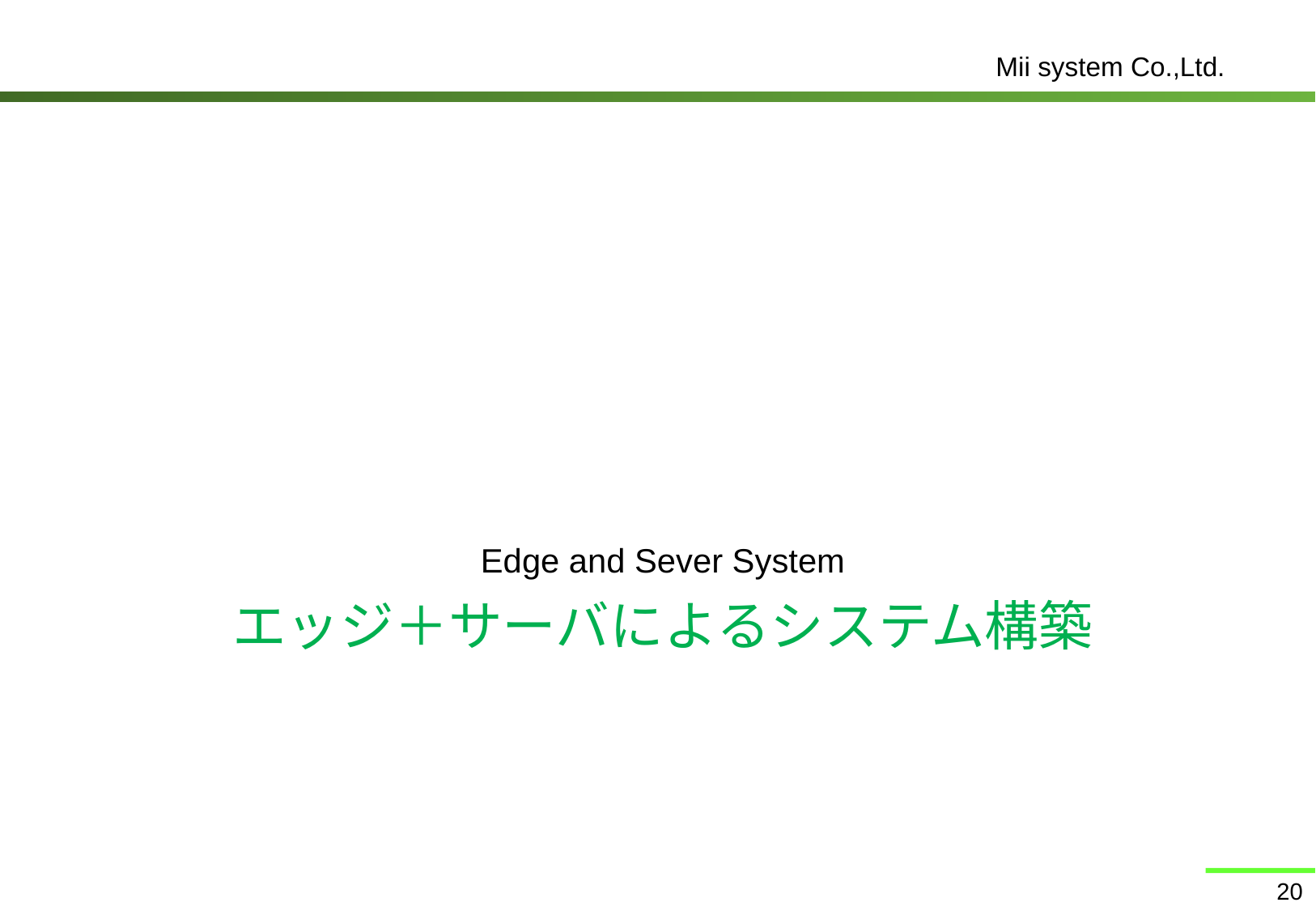

Edge and Sever System
# エッジ＋サーバによるシステム構築
20